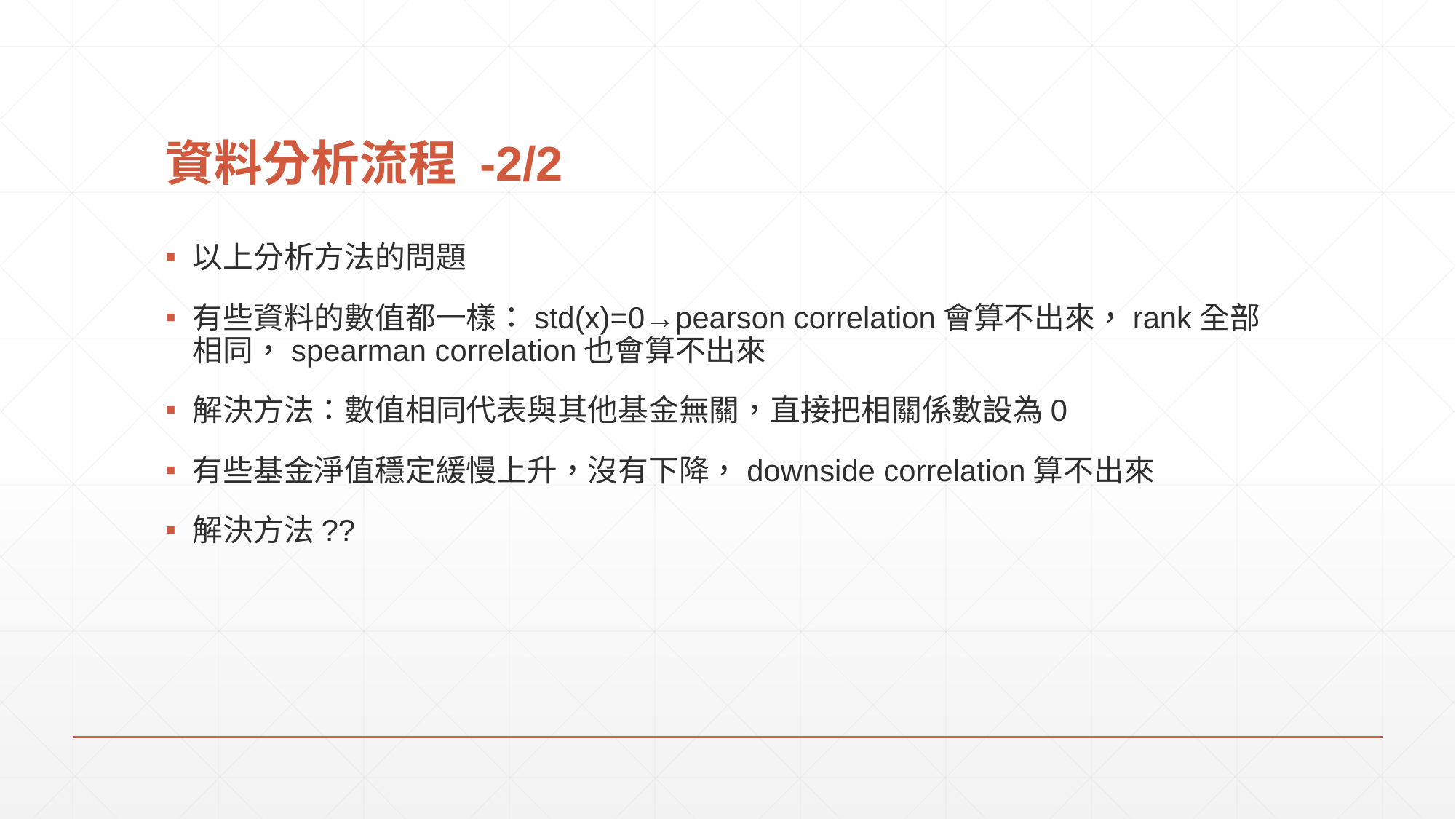

# 資料分析流程 -2/2
以上分析方法的問題
有些資料的數值都一樣：std(x)=0→pearson correlation會算不出來，rank全部相同，spearman correlation也會算不出來
解決方法：數值相同代表與其他基金無關，直接把相關係數設為0
有些基金淨值穩定緩慢上升，沒有下降，downside correlation算不出來
解決方法??